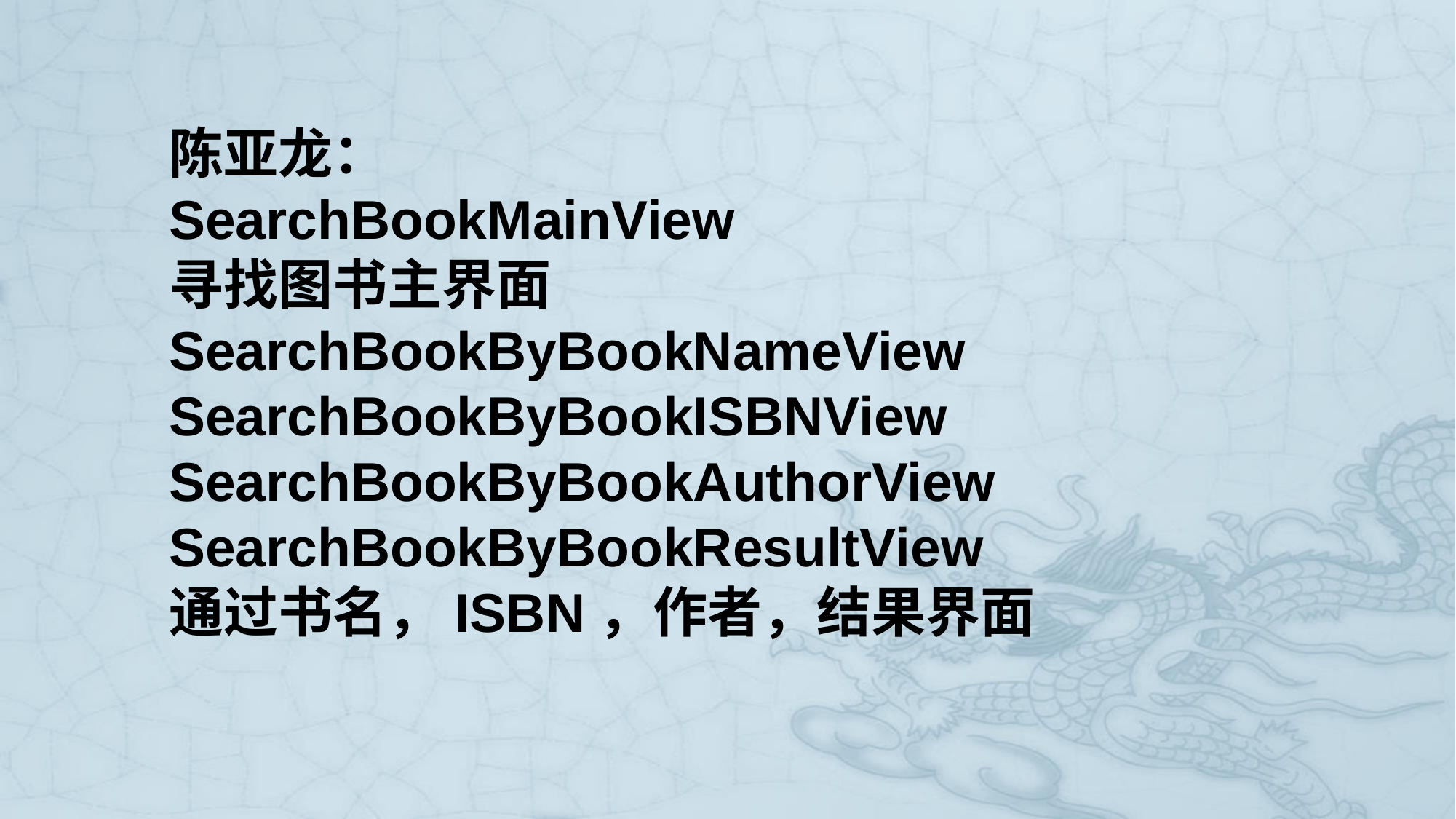

陈亚龙：
SearchBookMainView
寻找图书主界面
SearchBookByBookNameView
SearchBookByBookISBNView
SearchBookByBookAuthorView
SearchBookByBookResultView
通过书名，ISBN，作者，结果界面